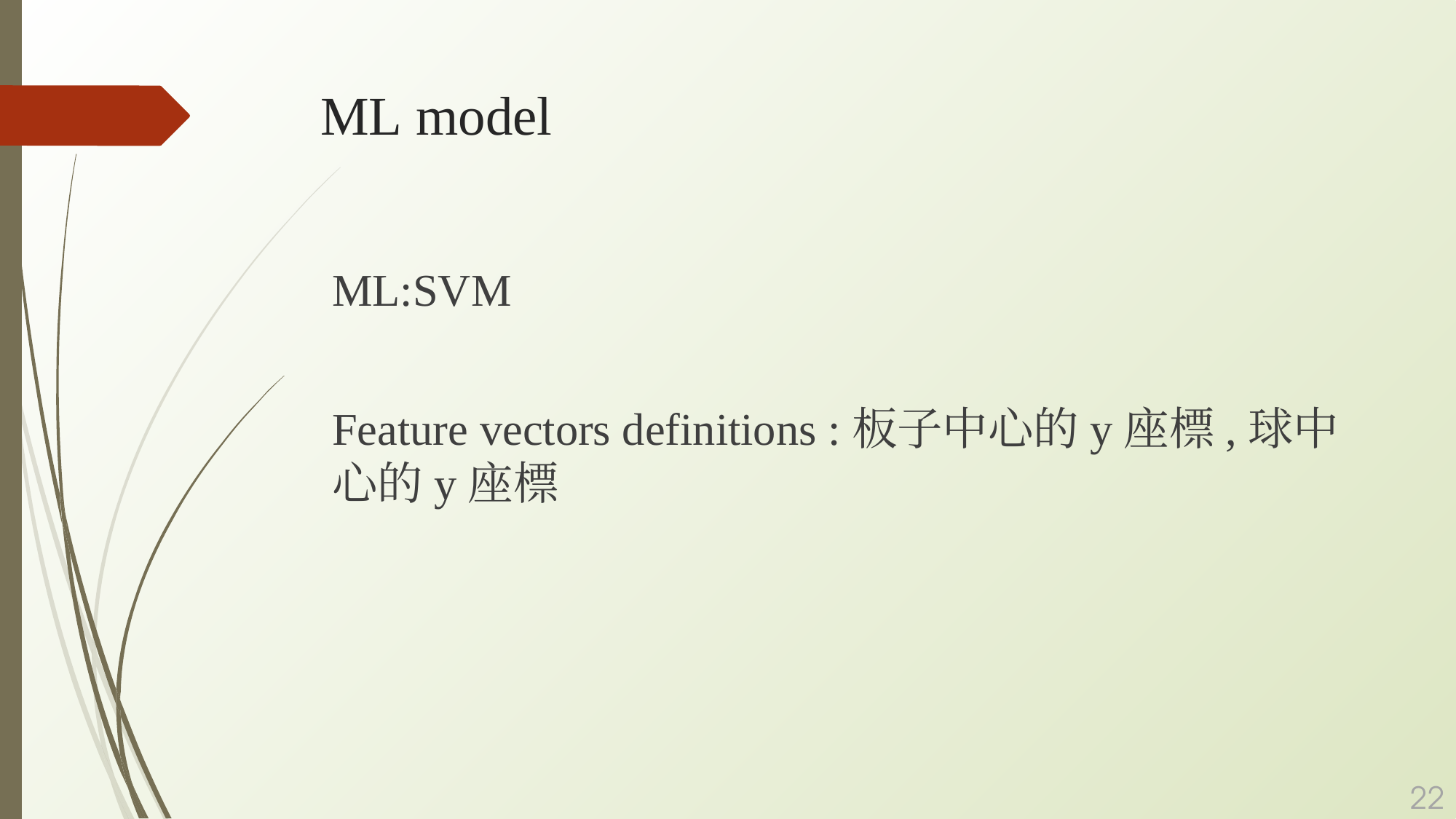

# ML model
ML:SVM

Feature vectors definitions :板子中心的y座標,球中心的y座標

22